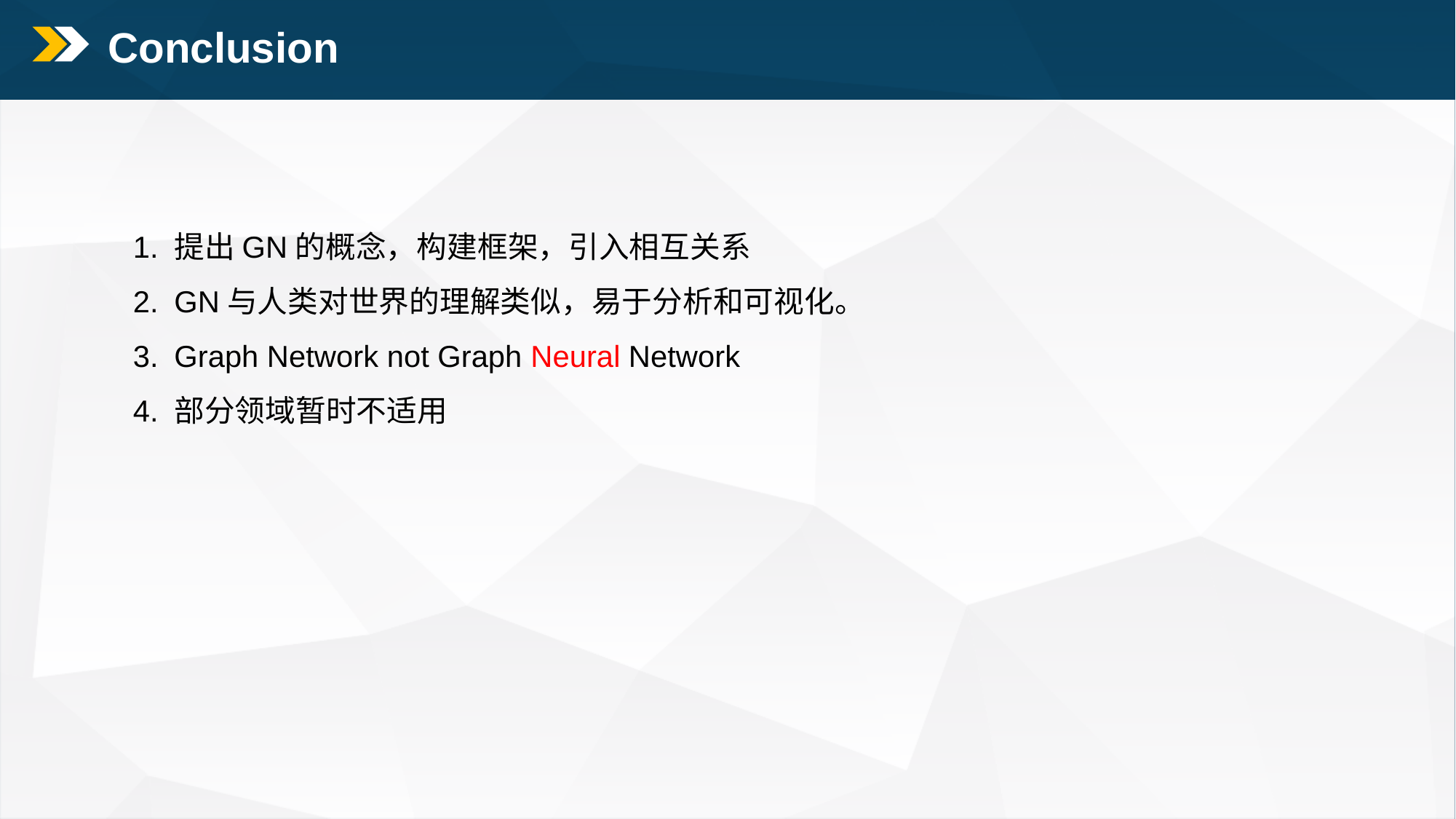

Conclusion

提出GN的概念，构建框架，引入相互关系
GN与人类对世界的理解类似，易于分析和可视化。
Graph Network not Graph Neural Network
部分领域暂时不适用